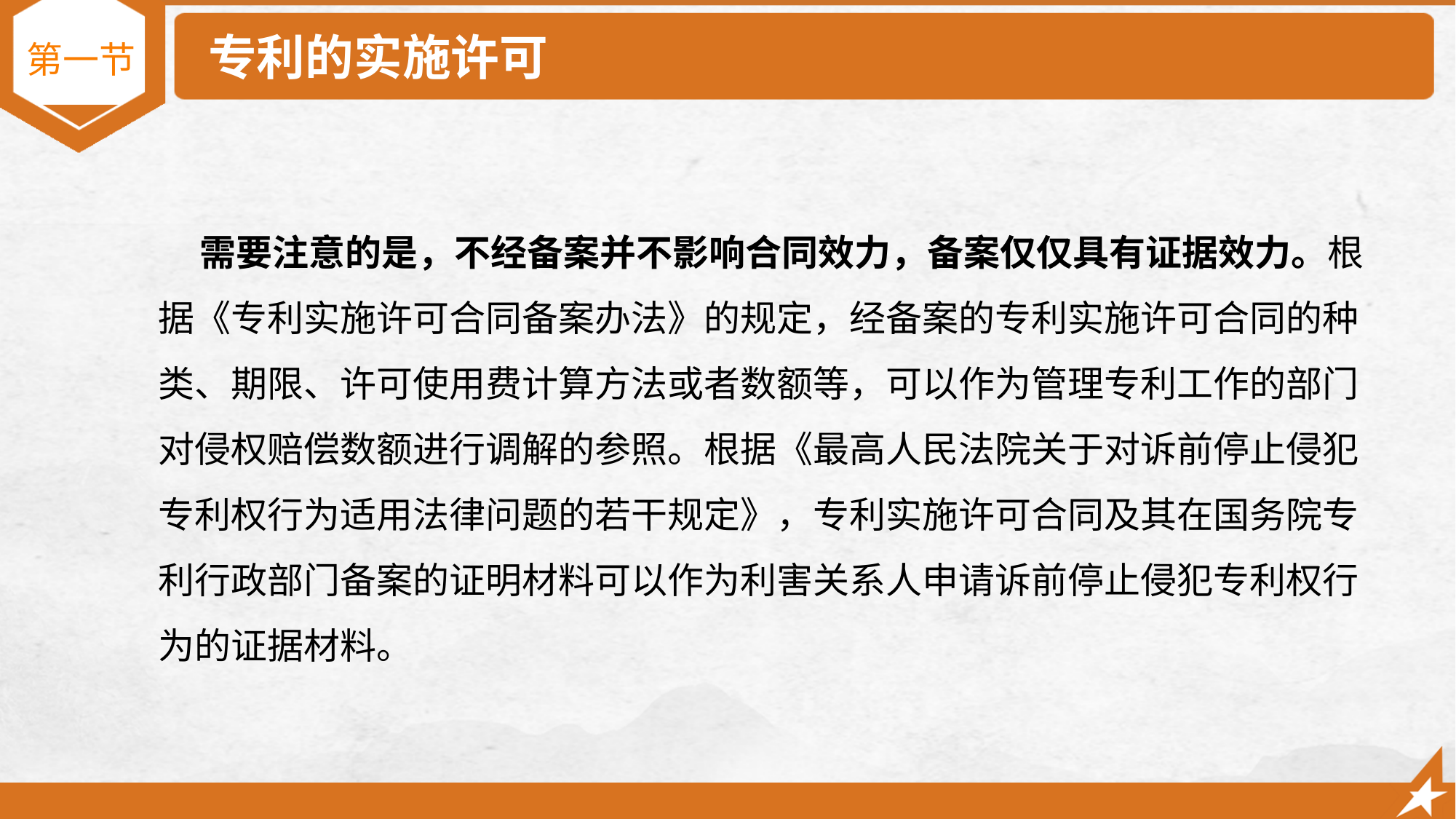

# 专利的实施许可
第一节
    需要注意的是，不经备案并不影响合同效力，备案仅仅具有证据效力。根据《专利实施许可合同备案办法》的规定，经备案的专利实施许可合同的种类、期限、许可使用费计算方法或者数额等，可以作为管理专利工作的部门对侵权赔偿数额进行调解的参照。根据《最高人民法院关于对诉前停止侵犯专利权行为适用法律问题的若干规定》，专利实施许可合同及其在国务院专利行政部门备案的证明材料可以作为利害关系人申请诉前停止侵犯专利权行为的证据材料。